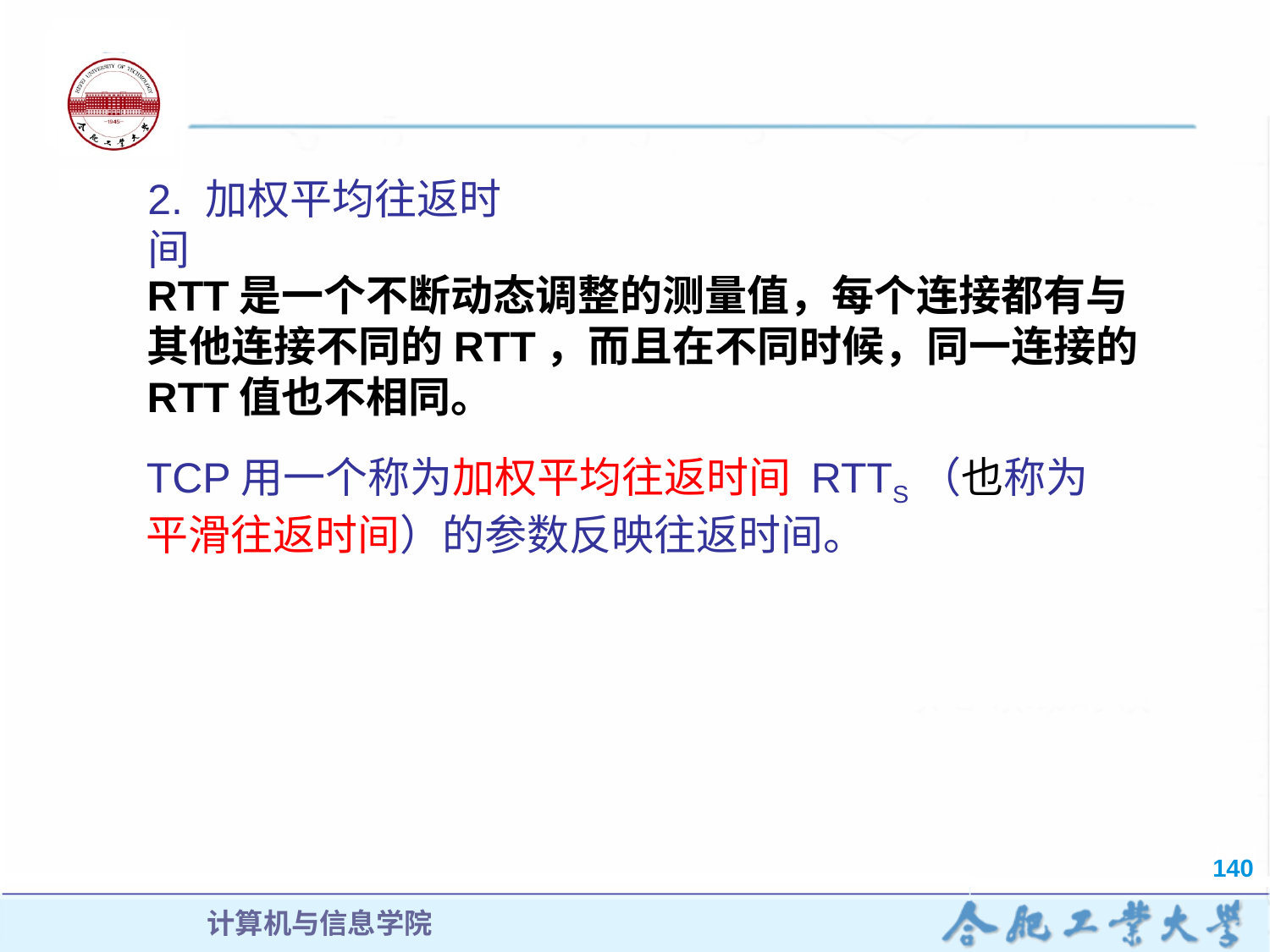

2. 加权平均往返时间
RTT是一个不断动态调整的测量值，每个连接都有与其他连接不同的RTT，而且在不同时候，同一连接的RTT值也不相同。
TCP用一个称为加权平均往返时间 RTTS（也称为平滑往返时间）的参数反映往返时间。